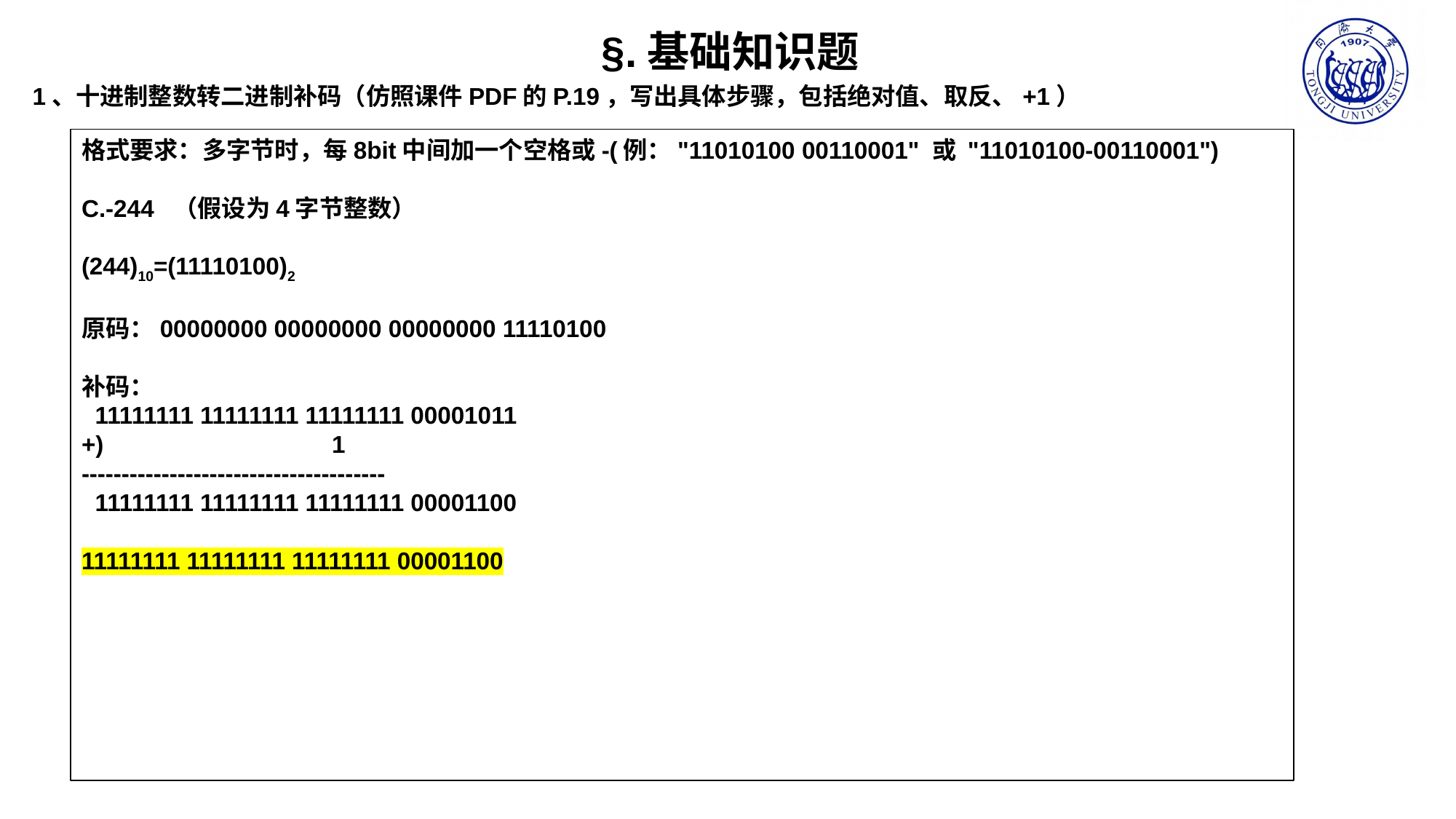

§.基础知识题
1、十进制整数转二进制补码（仿照课件PDF的P.19，写出具体步骤，包括绝对值、取反、+1）
格式要求：多字节时，每8bit中间加一个空格或-(例："11010100 00110001" 或 "11010100-00110001")

C.-244  （假设为4字节整数）

(244)10=(11110100)2

原码：00000000 00000000 00000000 11110100

补码：
  11111111 11111111 11111111 00001011
+)                                  1
--------------------------------------
  11111111 11111111 11111111 00001100

11111111 11111111 11111111 00001100